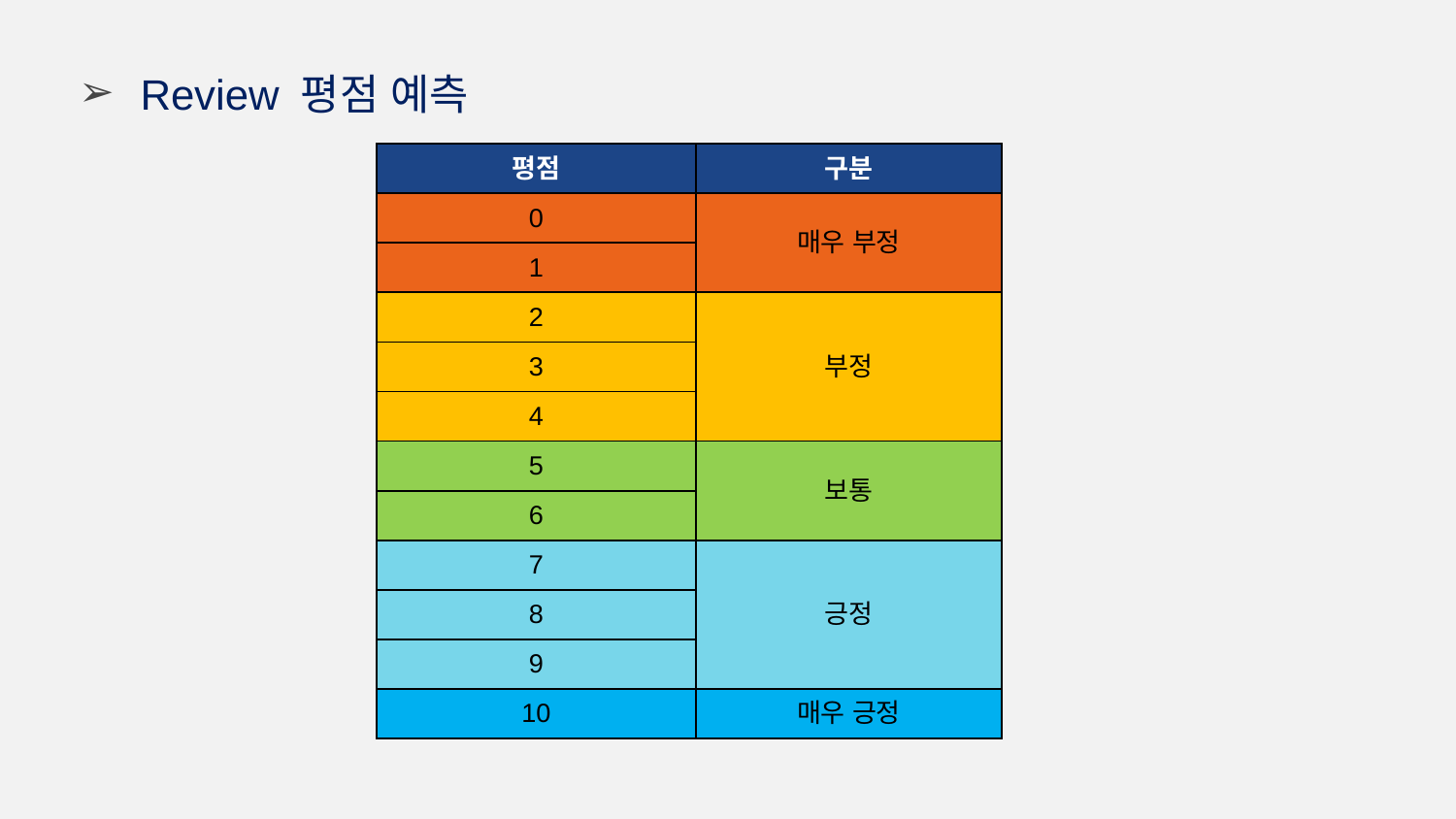

Review 평점 예측
| 평점 | 구분 |
| --- | --- |
| 0 | 매우 부정 |
| 1 |  |
| 2 | 부정 |
| 3 |  |
| 4 |  |
| 5 | 보통 |
| 6 |  |
| 7 | 긍정 |
| 8 |  |
| 9 |  |
| 10 | 매우 긍정 |